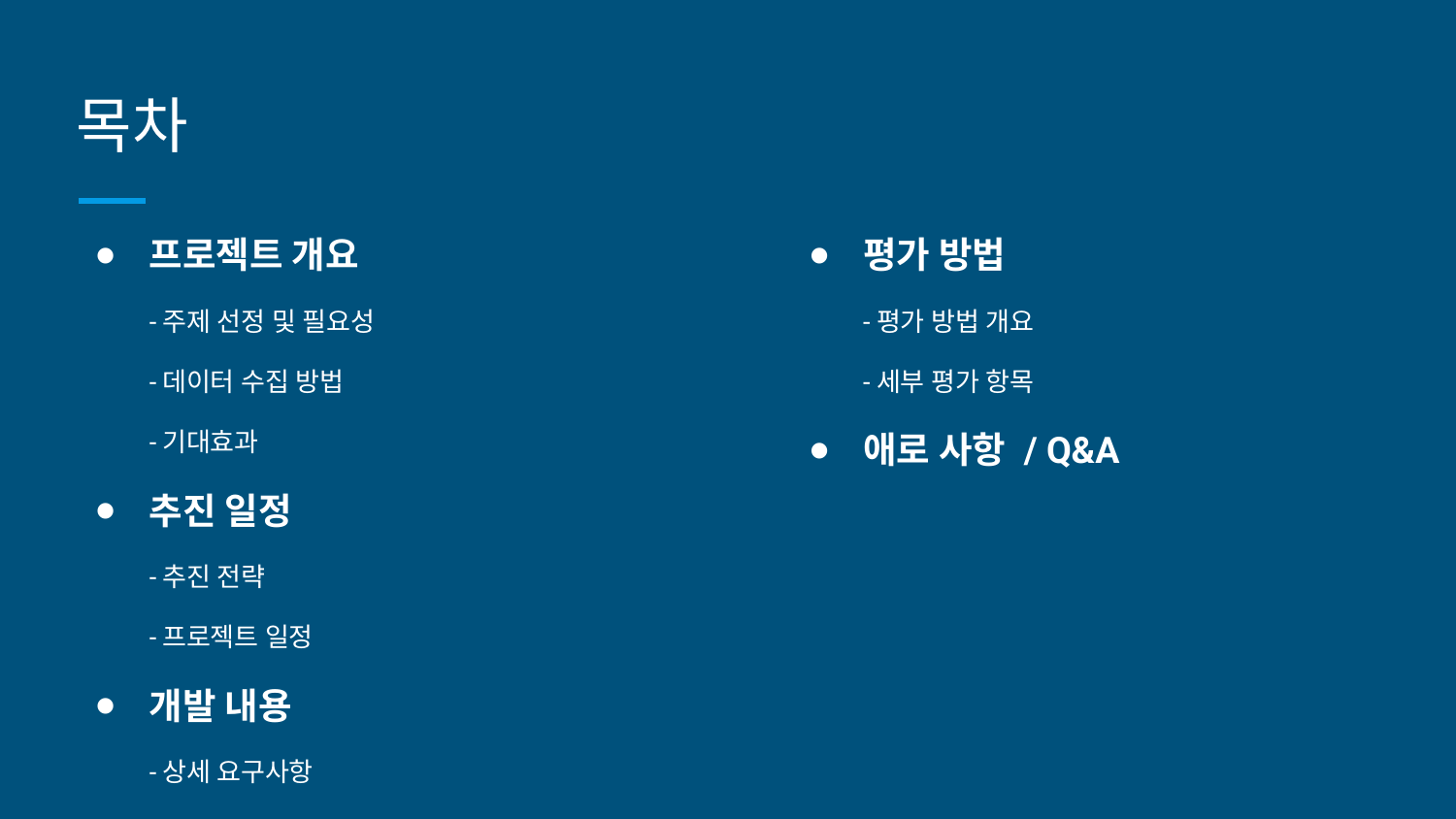

# 목차

프로젝트 개요
-주제 선정 및 필요성
-데이터 수집 방법
-기대효과
추진 일정
-추진 전략
-프로젝트 일정
개발 내용
-상세 요구사항
평가 방법
-평가 방법 개요
-세부 평가 항목
애로 사항 / Q&A